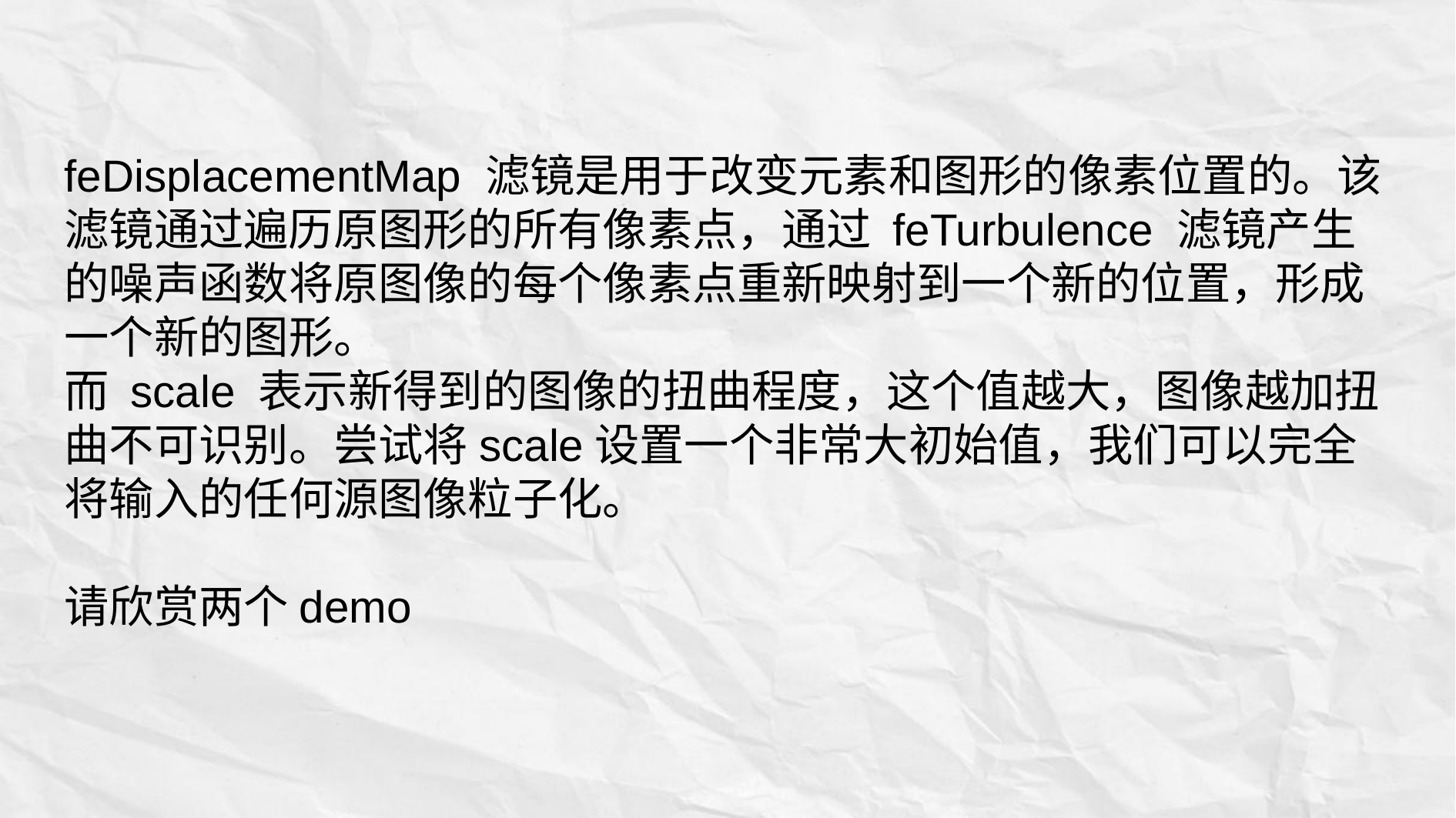

feDisplacementMap 滤镜是用于改变元素和图形的像素位置的。该滤镜通过遍历原图形的所有像素点，通过 feTurbulence 滤镜产生的噪声函数将原图像的每个像素点重新映射到一个新的位置，形成一个新的图形。
而 scale 表示新得到的图像的扭曲程度，这个值越大，图像越加扭曲不可识别。尝试将scale设置一个非常大初始值，我们可以完全将输入的任何源图像粒子化。

请欣赏两个demo